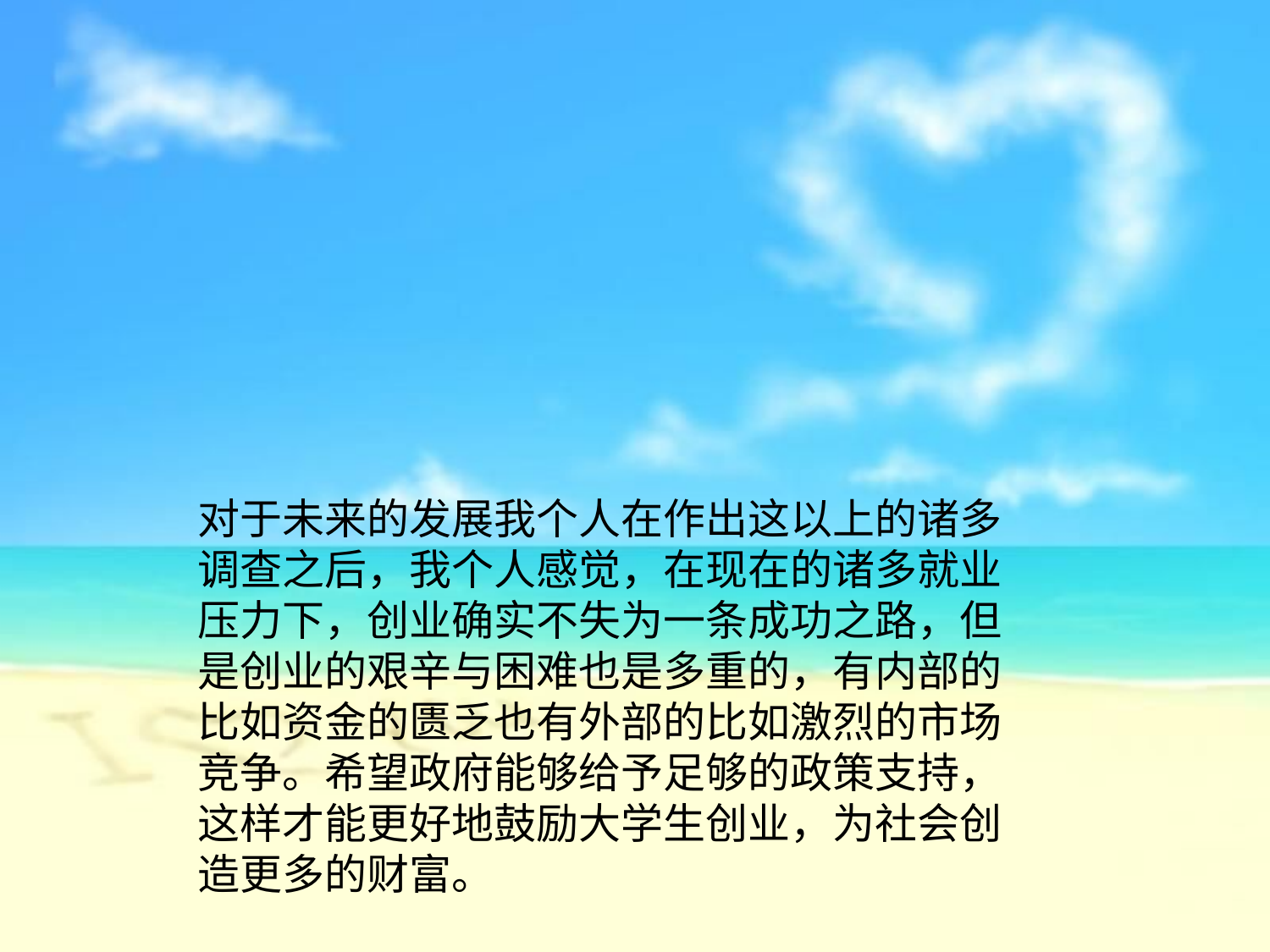

对于未来的发展我个人在作出这以上的诸多调查之后，我个人感觉，在现在的诸多就业压力下，创业确实不失为一条成功之路，但是创业的艰辛与困难也是多重的，有内部的比如资金的匮乏也有外部的比如激烈的市场竞争。希望政府能够给予足够的政策支持，这样才能更好地鼓励大学生创业，为社会创造更多的财富。